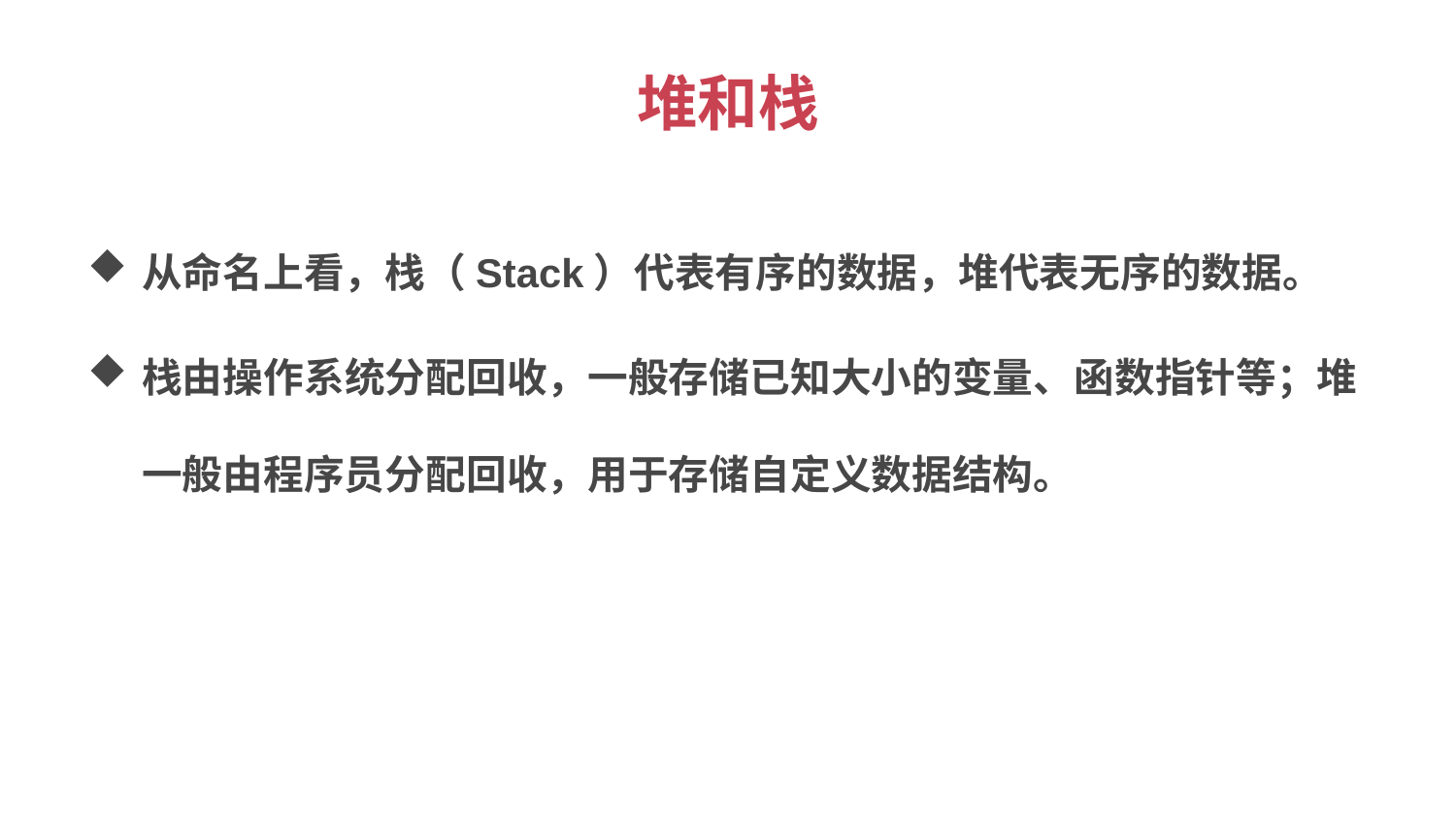

# 堆和栈
从命名上看，栈（Stack）代表有序的数据，堆代表无序的数据。
栈由操作系统分配回收，一般存储已知大小的变量、函数指针等；堆一般由程序员分配回收，用于存储自定义数据结构。